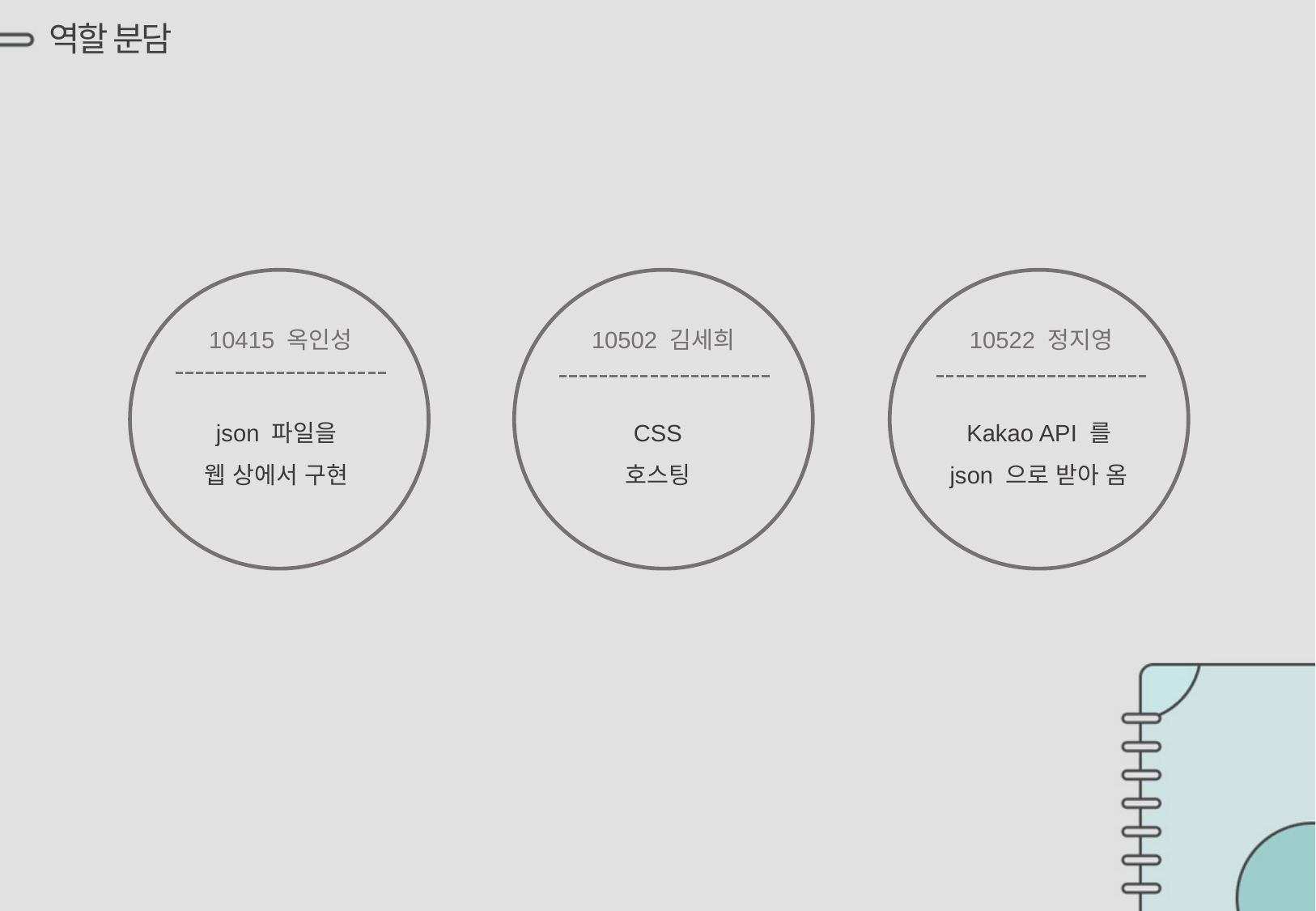

역할 분담

10415 옥인성
10522 정지영
10502 김세희
json 파일을
웹 상에서 구현
CSS
호스팅
Kakao API 를
json 으로 받아 옴